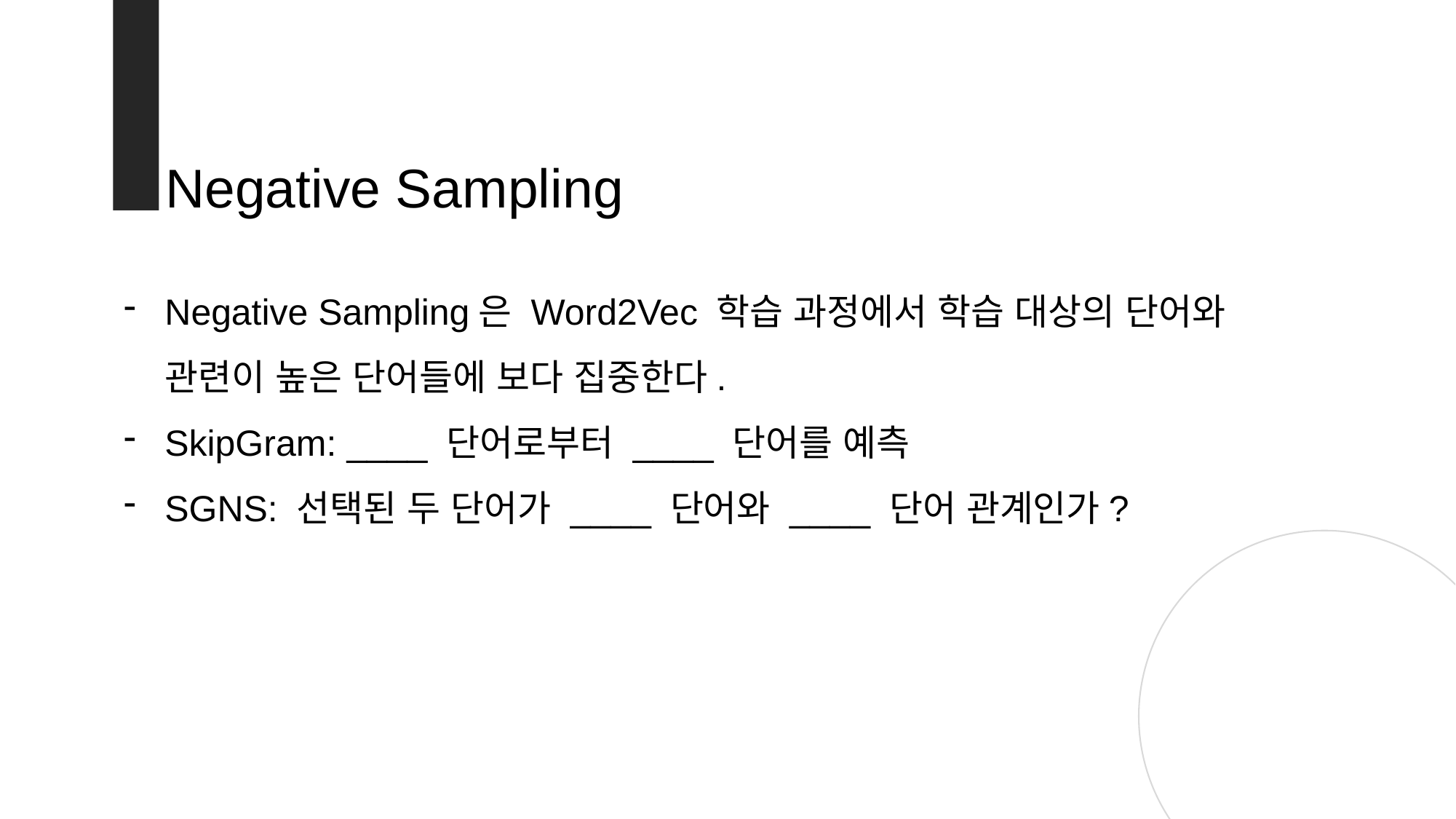

Negative Sampling
Negative Sampling은 Word2Vec 학습 과정에서 학습 대상의 단어와 관련이 높은 단어들에 보다 집중한다.
SkipGram: ____ 단어로부터 ____ 단어를 예측
SGNS: 선택된 두 단어가 ____ 단어와 ____ 단어 관계인가?